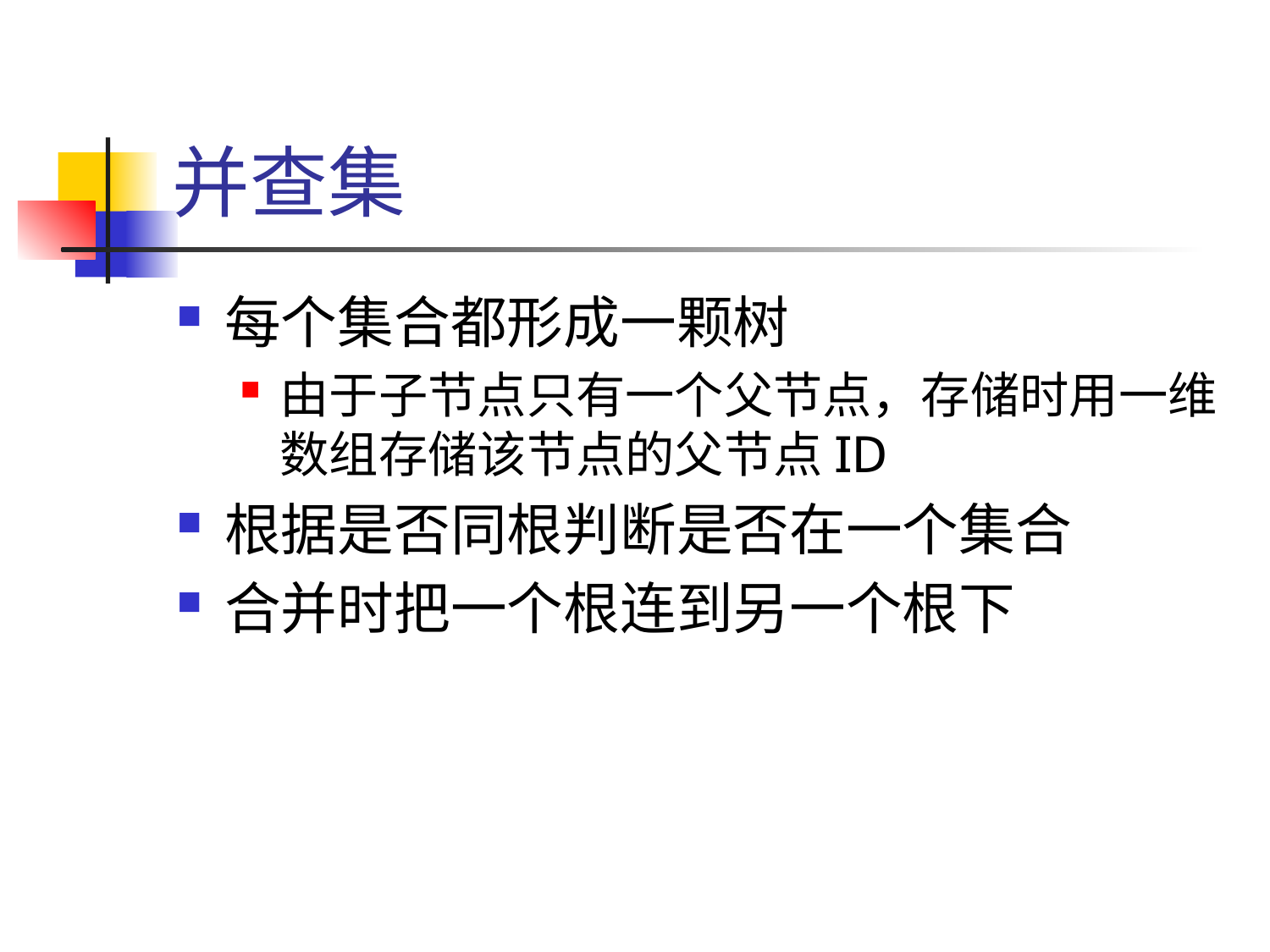

# 并查集
每个集合都形成一颗树
由于子节点只有一个父节点，存储时用一维数组存储该节点的父节点ID
根据是否同根判断是否在一个集合
合并时把一个根连到另一个根下